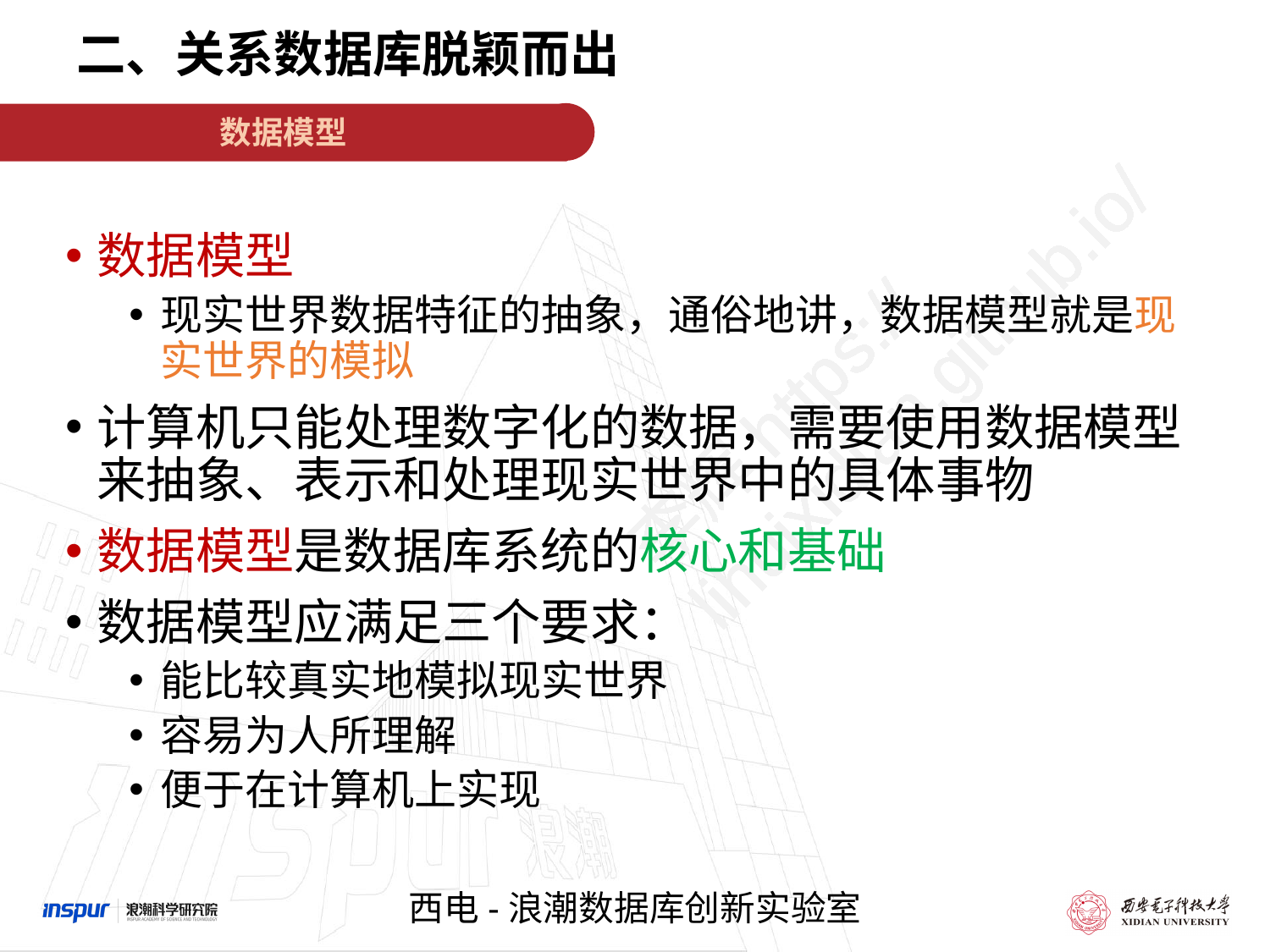

二、关系数据库脱颖而出

数据模型
数据模型
现实世界数据特征的抽象，通俗地讲，数据模型就是现实世界的模拟
计算机只能处理数字化的数据，需要使用数据模型来抽象、表示和处理现实世界中的具体事物
数据模型是数据库系统的核心和基础
数据模型应满足三个要求：
能比较真实地模拟现实世界
容易为人所理解
便于在计算机上实现